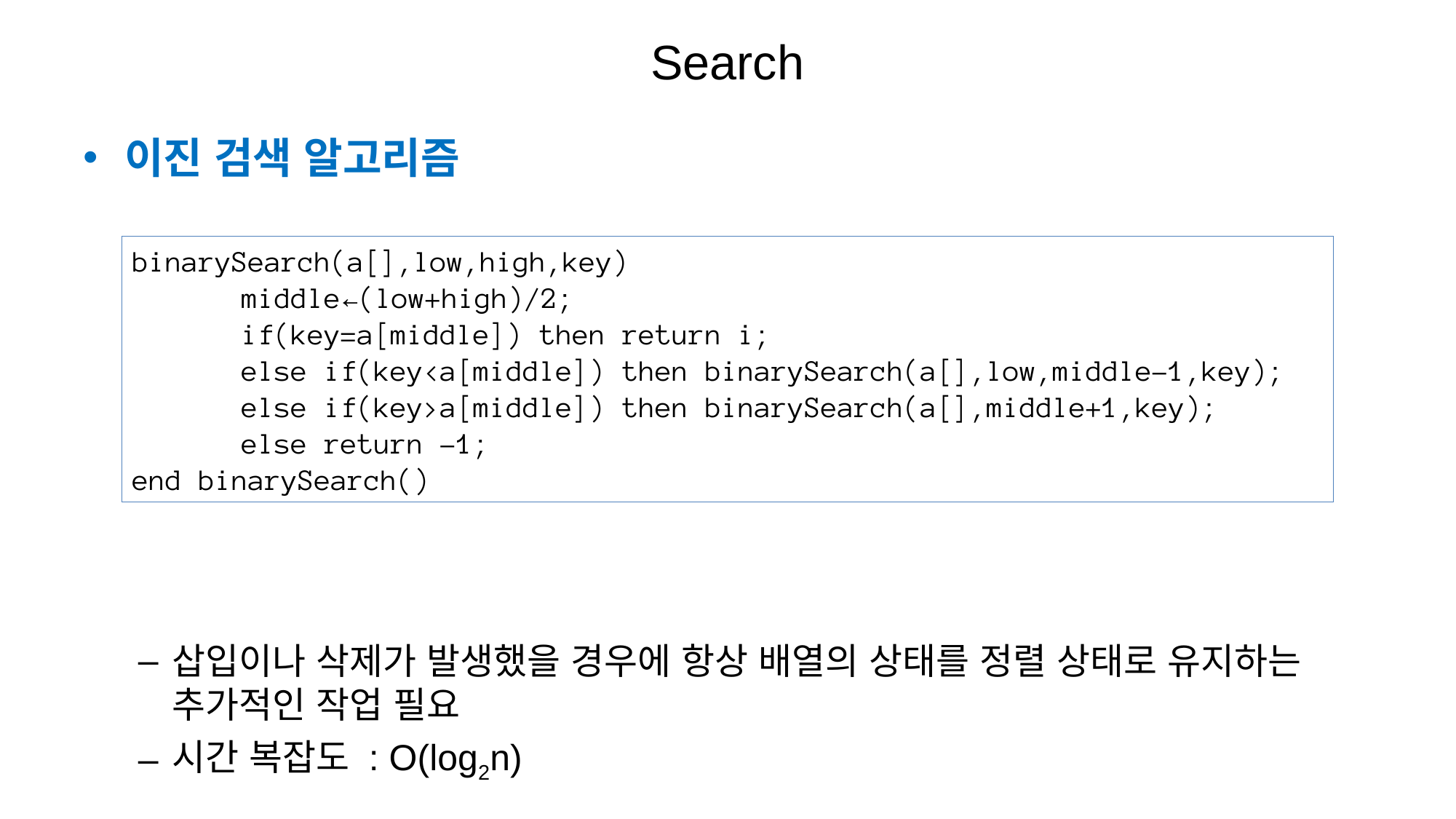

# Search
이진 검색 알고리즘

삽입이나 삭제가 발생했을 경우에 항상 배열의 상태를 정렬 상태로 유지하는 추가적인 작업 필요
시간 복잡도 : O(log2n)
binarySearch(a[],low,high,key)
	middle←(low+high)/2;
	if(key=a[middle]) then return i;
	else if(key<a[middle]) then binarySearch(a[],low,middle-1,key);
	else if(key>a[middle]) then binarySearch(a[],middle+1,key);
	else return -1;
end binarySearch()